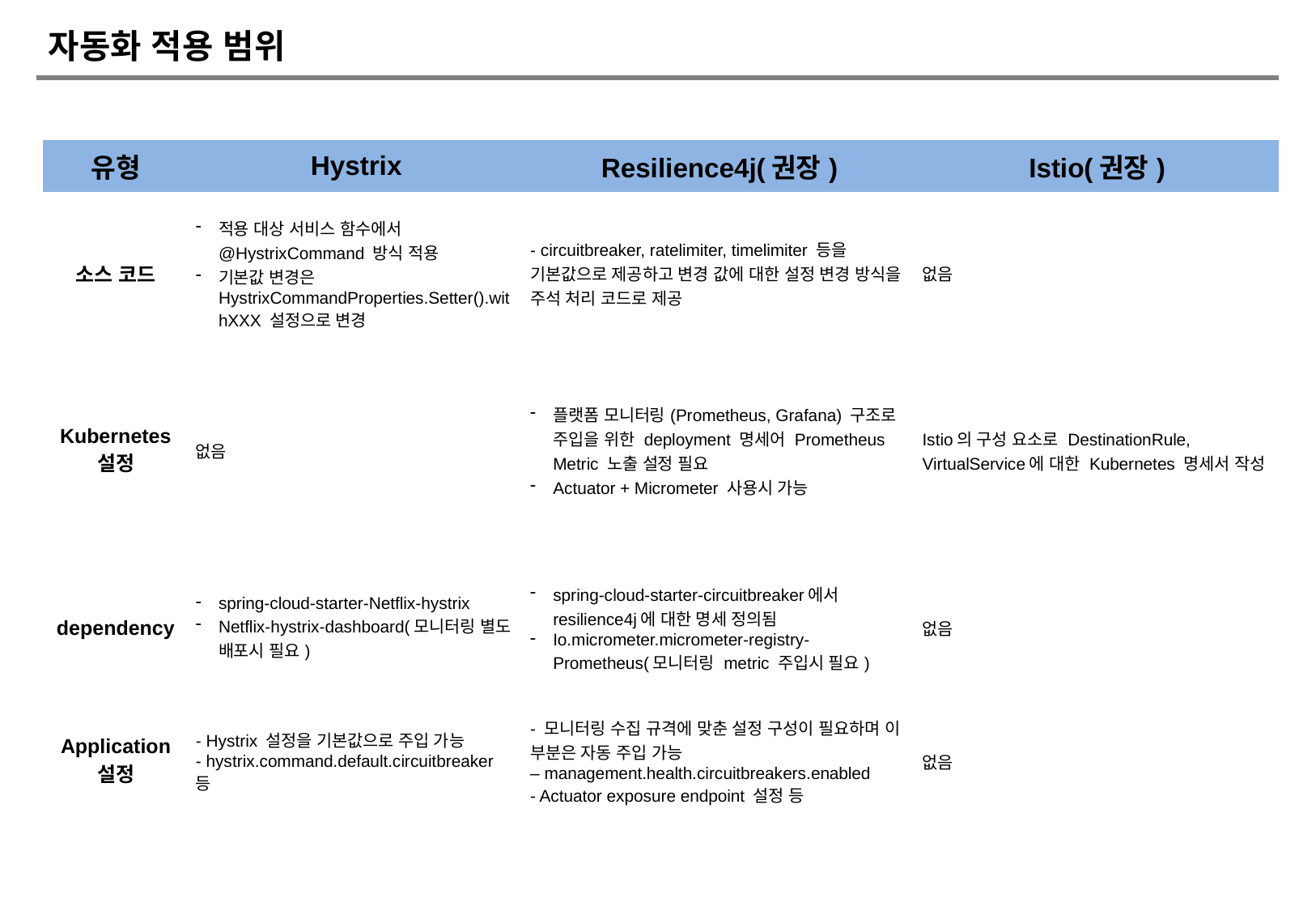

# 자동화 적용 범위
| 유형 | Hystrix | Resilience4j(권장) | Istio(권장) |
| --- | --- | --- | --- |
| 소스 코드 | 적용 대상 서비스 함수에서 @HystrixCommand 방식 적용 기본값 변경은 HystrixCommandProperties.Setter().withXXX 설정으로 변경 | - circuitbreaker, ratelimiter, timelimiter 등을 기본값으로 제공하고 변경 값에 대한 설정 변경 방식을 주석 처리 코드로 제공 | 없음 |
| Kubernetes 설정 | 없음 | 플랫폼 모니터링(Prometheus, Grafana) 구조로 주입을 위한 deployment 명세어 Prometheus Metric 노출 설정 필요 Actuator + Micrometer 사용시 가능 | Istio의 구성 요소로 DestinationRule, VirtualService에 대한 Kubernetes 명세서 작성 |
| dependency | spring-cloud-starter-Netflix-hystrix Netflix-hystrix-dashboard(모니터링 별도 배포시 필요) | spring-cloud-starter-circuitbreaker에서 resilience4j에 대한 명세 정의됨 Io.micrometer.micrometer-registry-Prometheus(모니터링 metric 주입시 필요) | 없음 |
| Application 설정 | - Hystrix 설정을 기본값으로 주입 가능 - hystrix.command.default.circuitbreaker 등 | - 모니터링 수집 규격에 맞춘 설정 구성이 필요하며 이 부분은 자동 주입 가능 – management.health.circuitbreakers.enabled - Actuator exposure endpoint 설정 등 | 없음 |